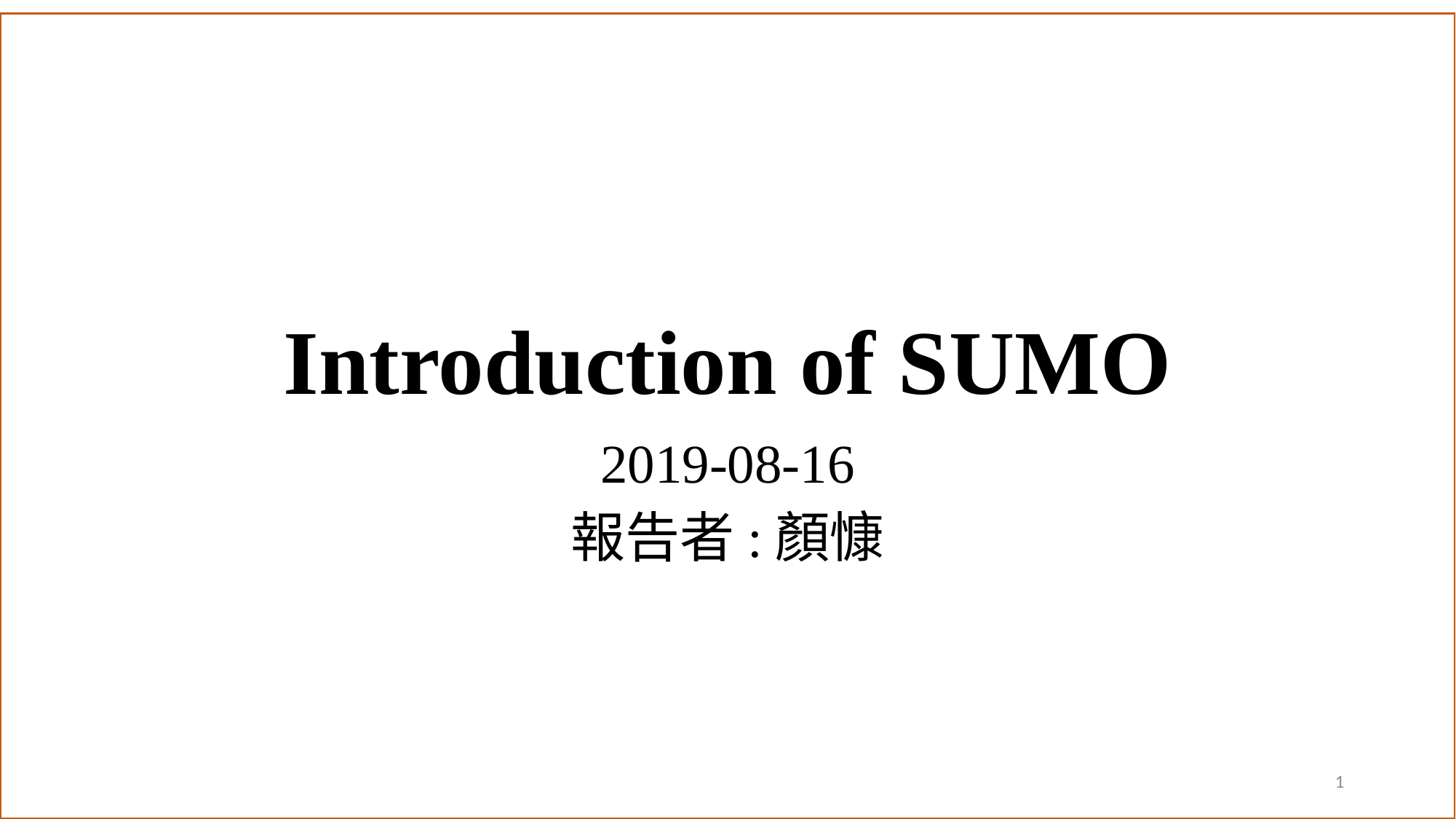

# Introduction of SUMO
2019-08-16
報告者:顏慷
1